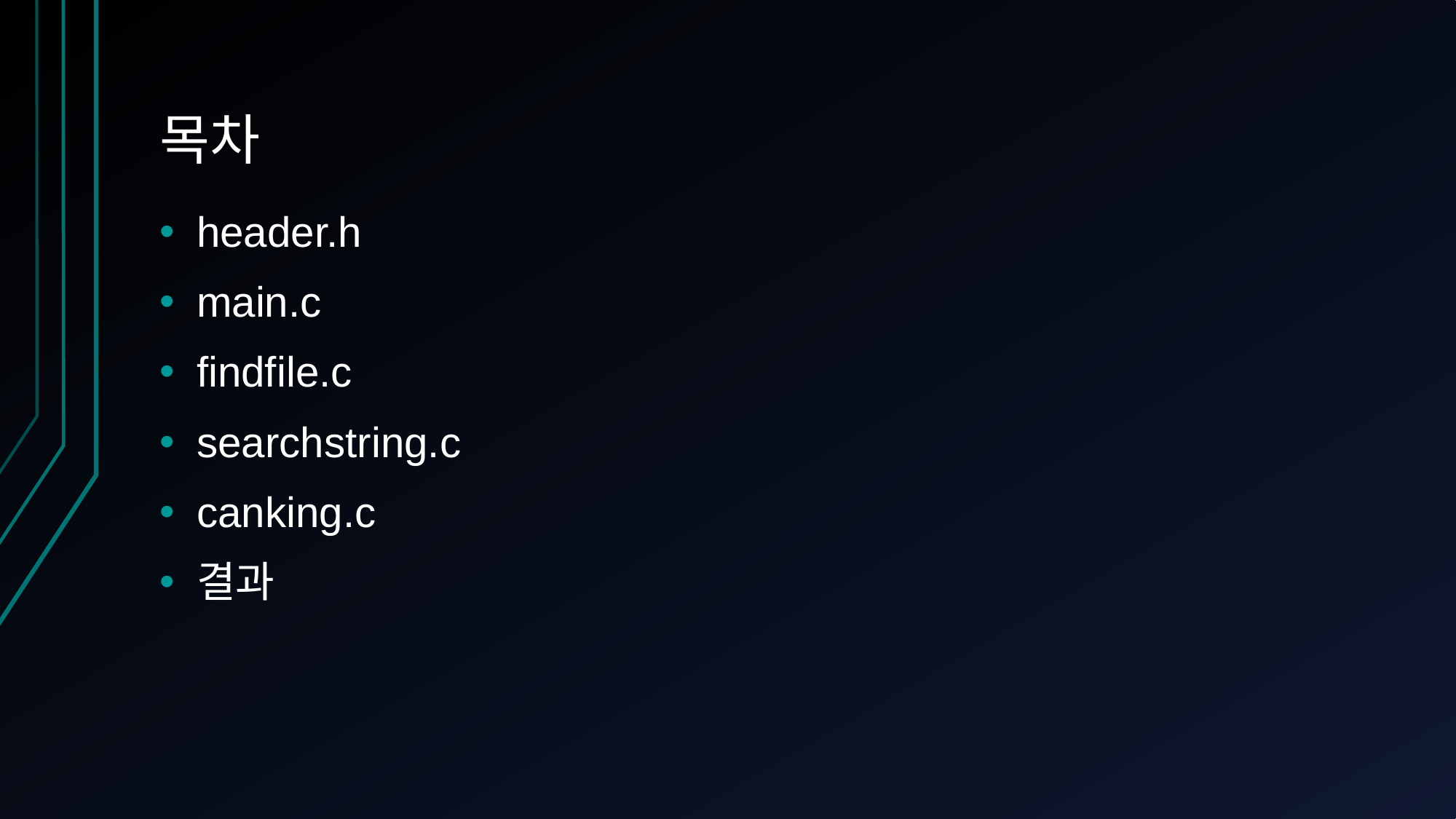

# 목차
header.h
main.c
findfile.c
searchstring.c
canking.c
결과